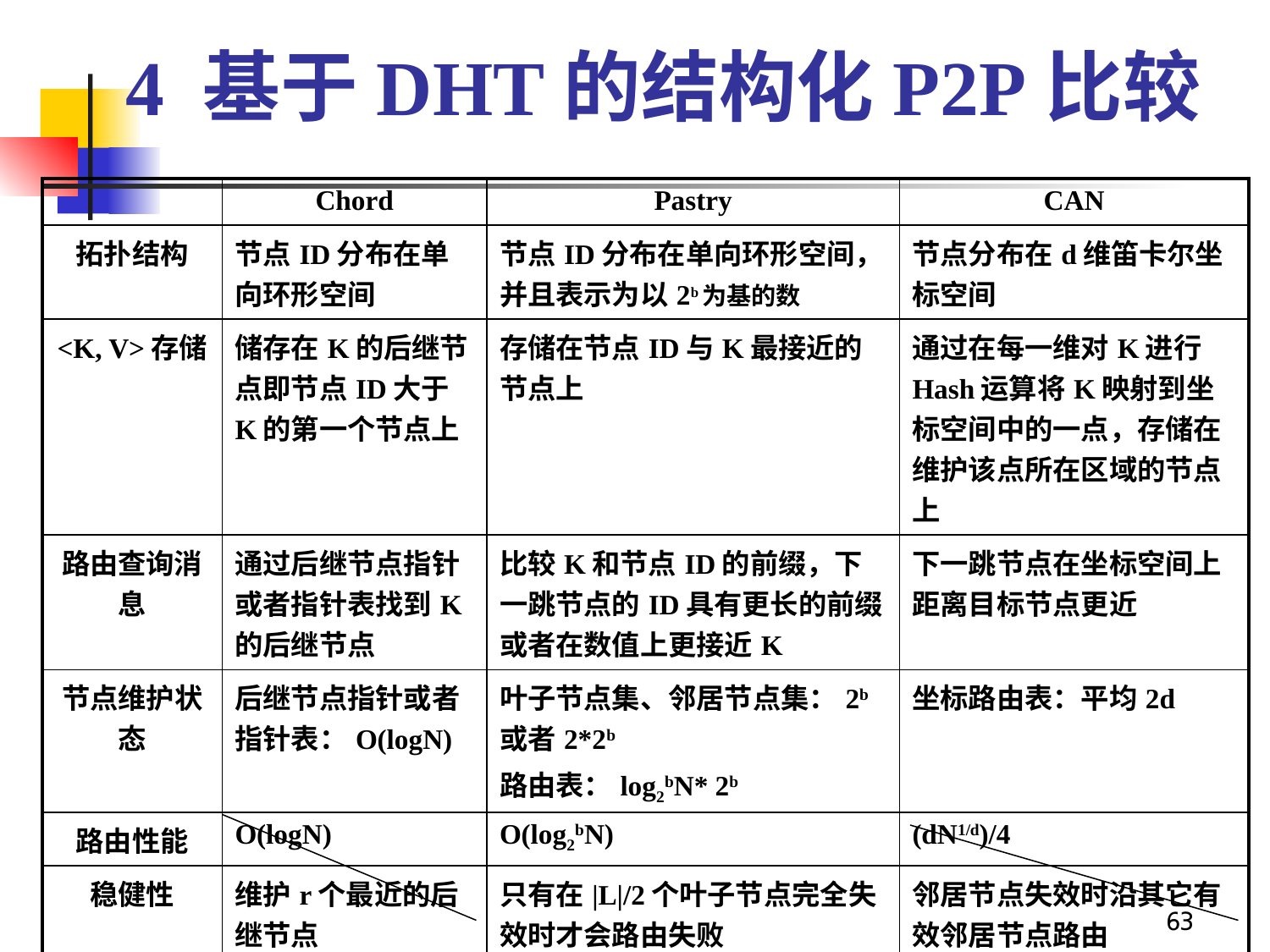

# 4 基于DHT的结构化P2P比较
|  | Chord | Pastry | CAN |
| --- | --- | --- | --- |
| 拓扑结构 | 节点ID分布在单向环形空间 | 节点ID分布在单向环形空间，并且表示为以2b为基的数 | 节点分布在d维笛卡尔坐标空间 |
| <K, V>存储 | 储存在K的后继节点即节点ID大于K的第一个节点上 | 存储在节点ID与K最接近的节点上 | 通过在每一维对K进行Hash运算将K映射到坐标空间中的一点，存储在维护该点所在区域的节点上 |
| 路由查询消息 | 通过后继节点指针或者指针表找到K的后继节点 | 比较K和节点ID的前缀，下一跳节点的ID具有更长的前缀或者在数值上更接近K | 下一跳节点在坐标空间上距离目标节点更近 |
| 节点维护状态 | 后继节点指针或者指针表：O(logN) | 叶子节点集、邻居节点集：2b或者2\*2b 路由表：log2bN\* 2b | 坐标路由表：平均2d |
| 路由性能 | O(logN) | O(log2bN) | (dN1/d)/4 |
| 稳健性 | 维护r个最近的后继节点 | 只有在|L|/2个叶子节点完全失效时才会路由失败 | 邻居节点失效时沿其它有效邻居节点路由 |
| 路由本地性 |  | 状态表(路由表、邻居节点集、叶子节点集)中表项选择在邻近性度量上与本节点相近的节点 |  |

63